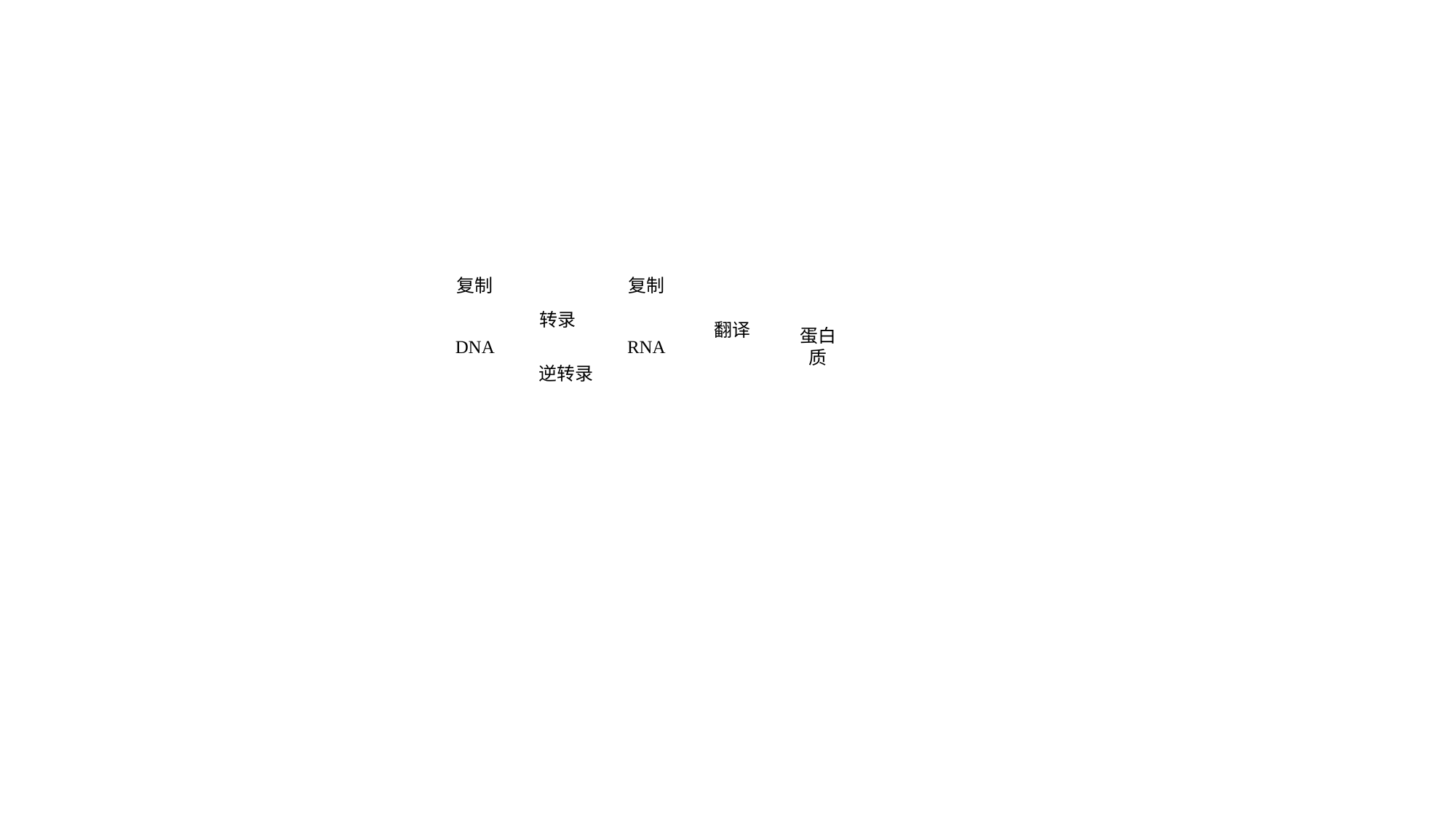

复制
复制
DNA
RNA
蛋白质
转录
逆转录
翻译